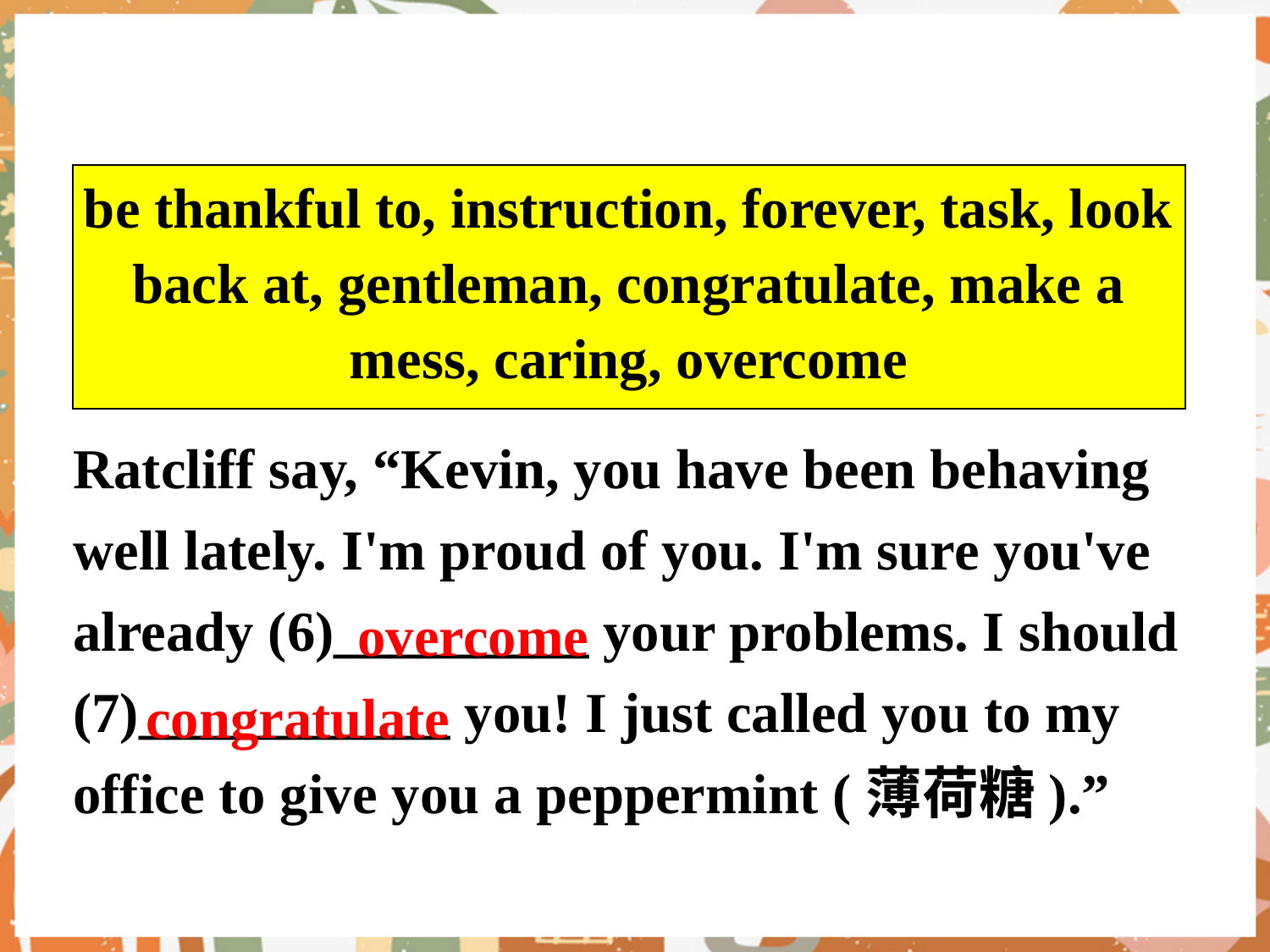

| be thankful to, instruction, forever, task, look back at, gentleman, congratulate, make a mess, caring, overcome |
| --- |
Ratcliff say, “Kevin, you have been behaving well lately. I'm proud of you. I'm sure you've already (6)_________ your problems. I should (7)___________ you! I just called you to my office to give you a peppermint (薄荷糖).”
overcome
congratulate